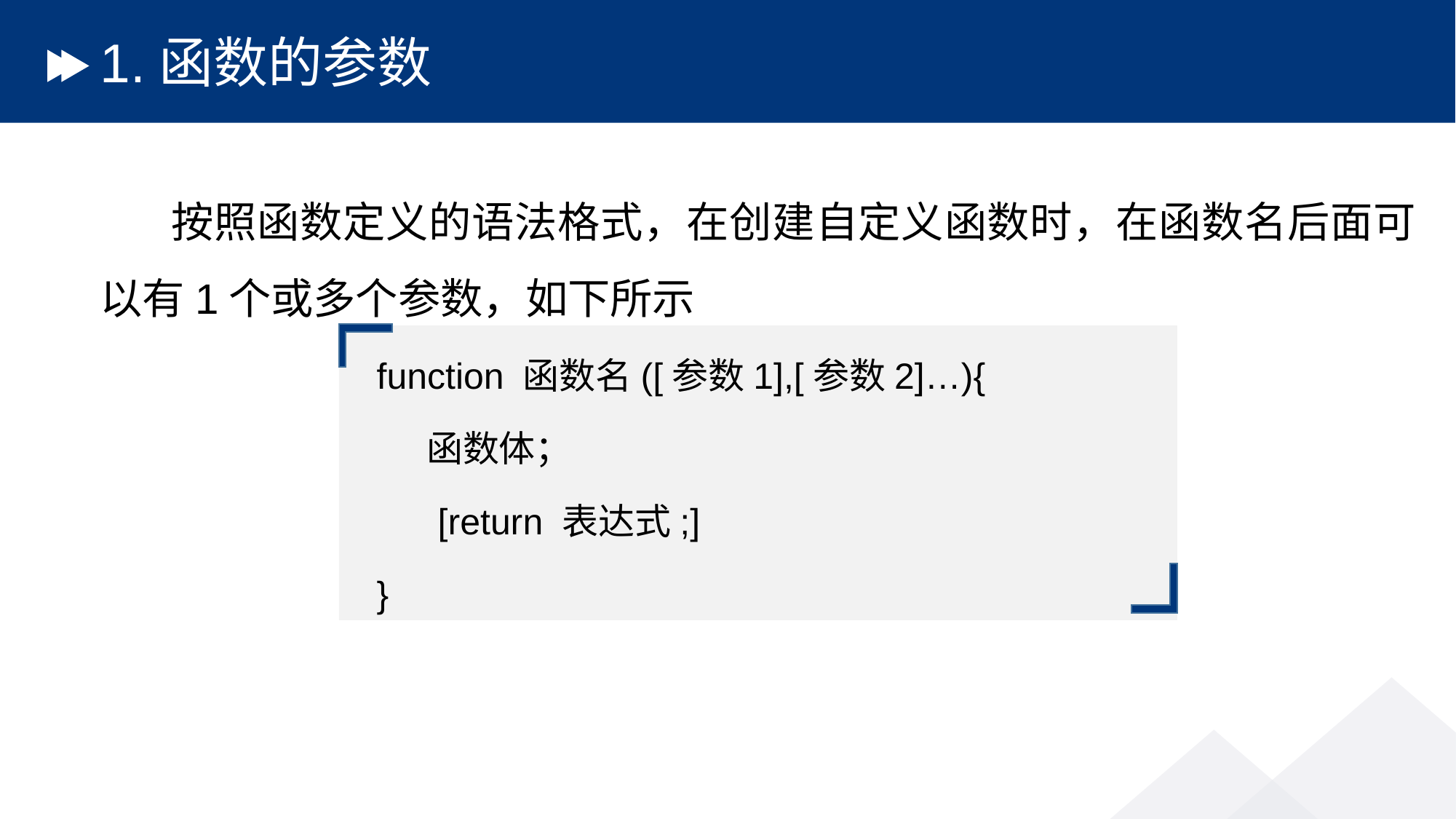

# 1.函数的参数
      按照函数定义的语法格式，在创建自定义函数时，在函数名后面可以有1个或多个参数，如下所示

function 函数名([参数1],[参数2]…){
     函数体；
      [return 表达式;]
}